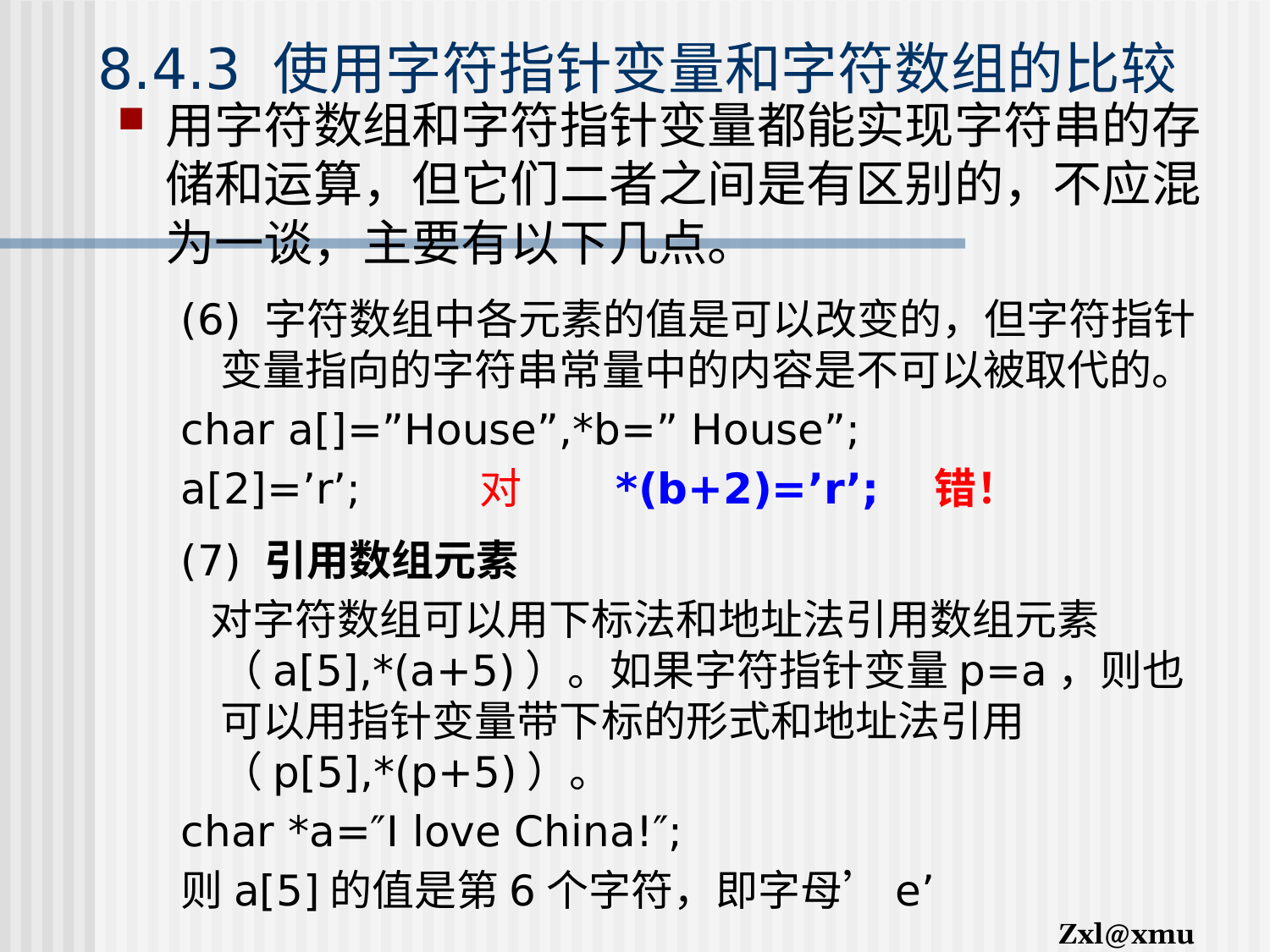

# 8.4.3 使用字符指针变量和字符数组的比较
用字符数组和字符指针变量都能实现字符串的存储和运算，但它们二者之间是有区别的，不应混为一谈，主要有以下几点。
(6) 字符数组中各元素的值是可以改变的，但字符指针变量指向的字符串常量中的内容是不可以被取代的。
char a[]=”House”,*b=” House”;
a[2]=’r’;        对
(7) 引用数组元素
  对字符数组可以用下标法和地址法引用数组元素（a[5],*(a+5)）。如果字符指针变量p=a，则也可以用指针变量带下标的形式和地址法引用（p[5],*(p+5)）。
char *a=″I love China!″;
则a[5]的值是第6个字符，即字母’e’

*(b+2)=’r’;   错！